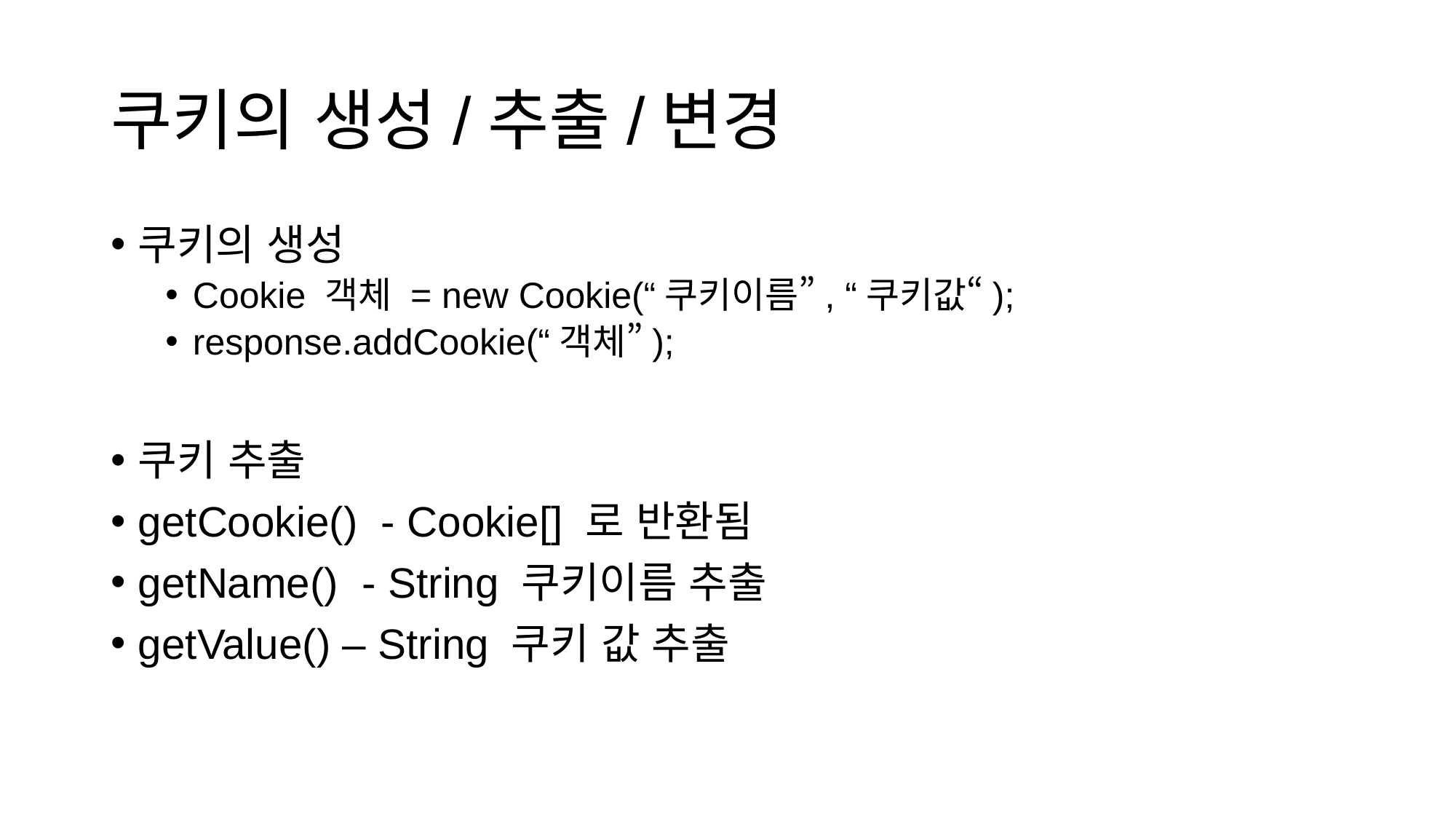

# 쿠키의 생성/추출/변경
쿠키의 생성
Cookie 객체 = new Cookie(“쿠키이름”, “쿠키값“);
response.addCookie(“객체”);

쿠키 추출
getCookie()  - Cookie[] 로 반환됨
getName()  - String 쿠키이름 추출
getValue() – String 쿠키 값 추출